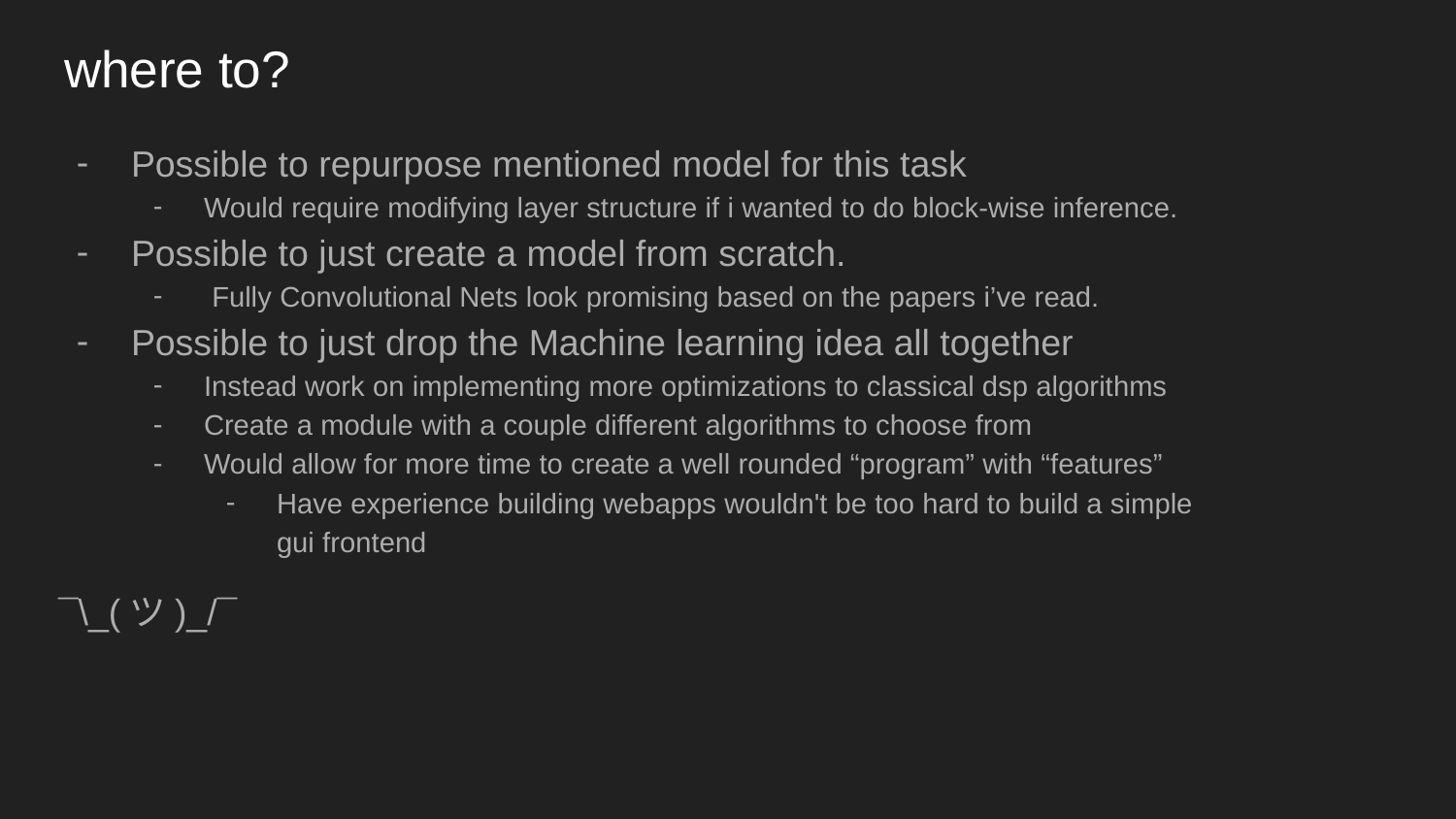

# where to?
Possible to repurpose mentioned model for this task
Would require modifying layer structure if i wanted to do block-wise inference.
Possible to just create a model from scratch.
 Fully Convolutional Nets look promising based on the papers i’ve read.
Possible to just drop the Machine learning idea all together
Instead work on implementing more optimizations to classical dsp algorithms
Create a module with a couple different algorithms to choose from
Would allow for more time to create a well rounded “program” with “features”
Have experience building webapps wouldn't be too hard to build a simple gui frontend
¯\_(ツ)_/¯